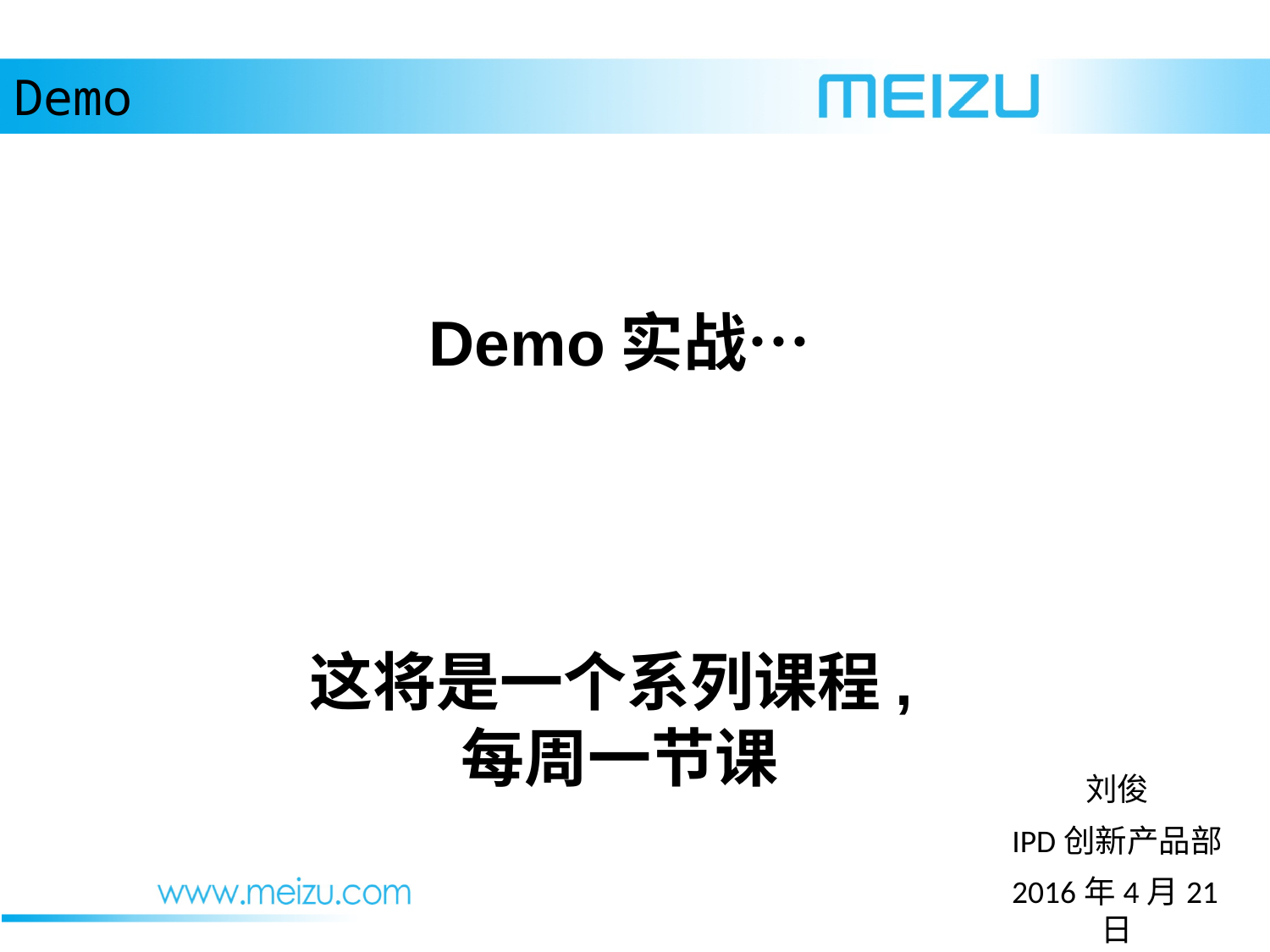

Demo
Demo实战…
这将是一个系列课程,
每周一节课
刘俊
IPD创新产品部
2016年4月21日